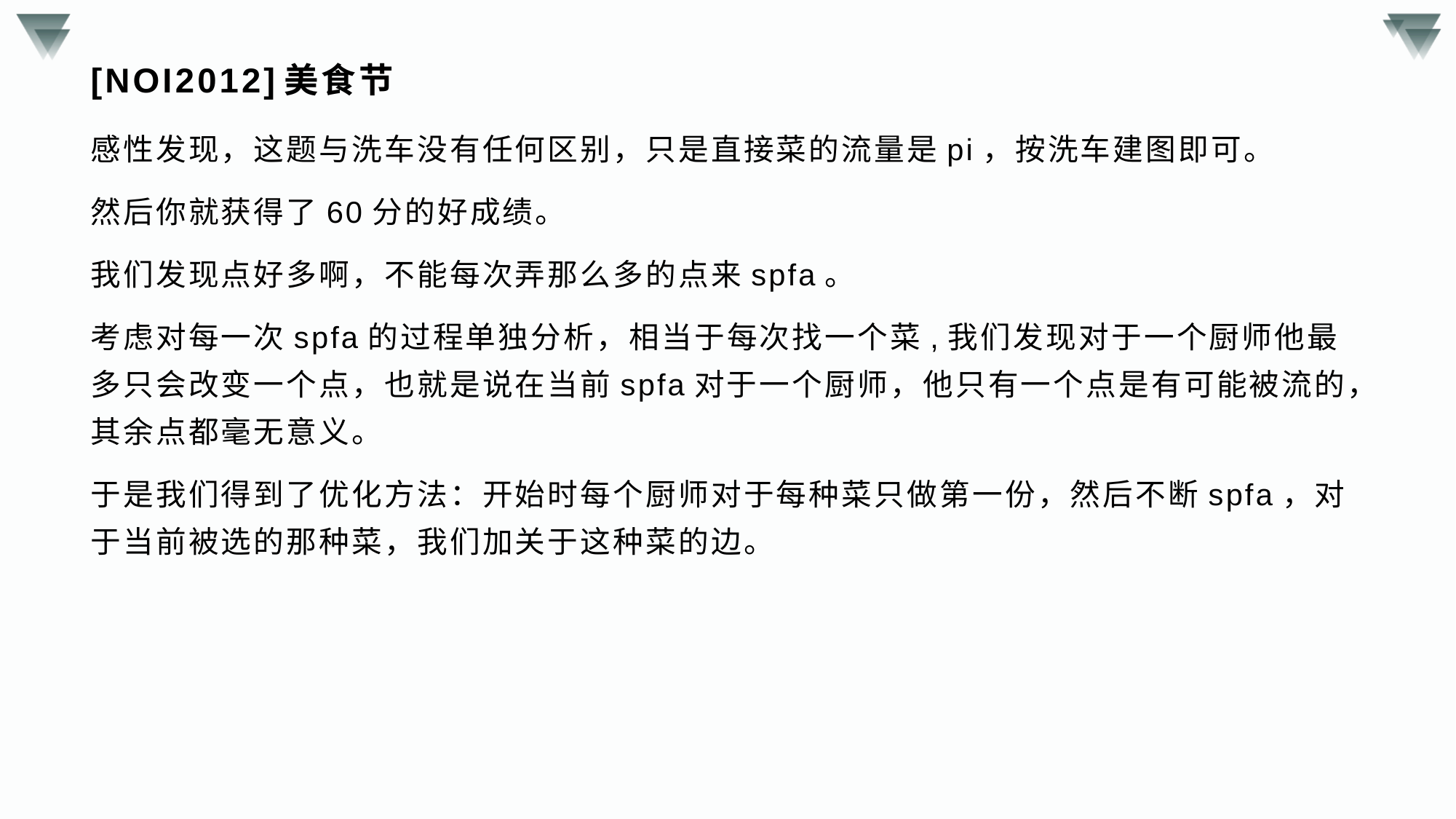

# [NOI2012]美食节
感性发现，这题与洗车没有任何区别，只是直接菜的流量是pi，按洗车建图即可。
然后你就获得了60分的好成绩。
我们发现点好多啊，不能每次弄那么多的点来spfa。
考虑对每一次spfa的过程单独分析，相当于每次找一个菜,我们发现对于一个厨师他最多只会改变一个点，也就是说在当前spfa对于一个厨师，他只有一个点是有可能被流的，其余点都毫无意义。
于是我们得到了优化方法：开始时每个厨师对于每种菜只做第一份，然后不断spfa，对于当前被选的那种菜，我们加关于这种菜的边。